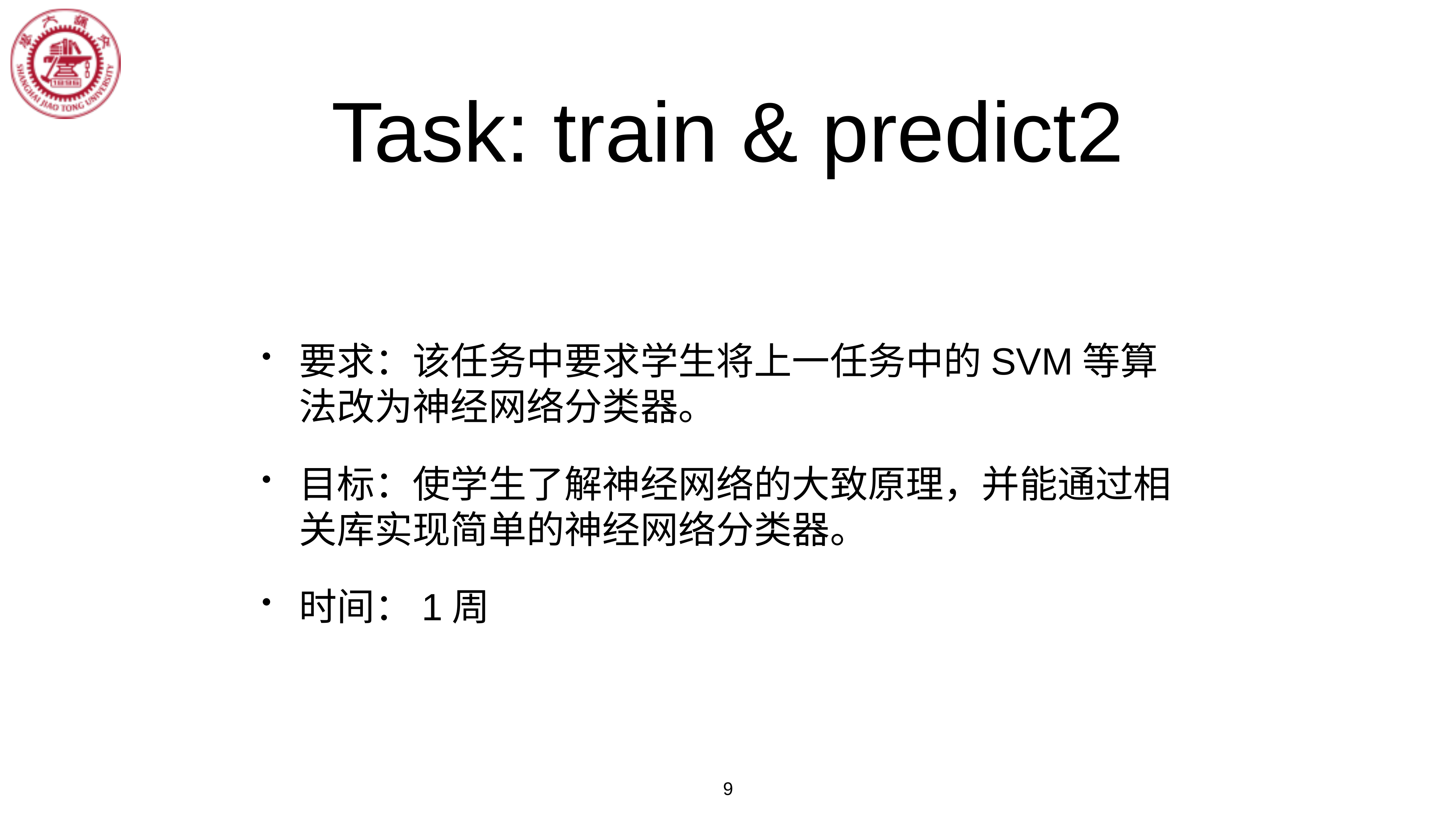

# Task: train & predict2
要求：该任务中要求学生将上一任务中的SVM等算法改为神经网络分类器。
目标：使学生了解神经网络的大致原理，并能通过相关库实现简单的神经网络分类器。
时间：1周
9